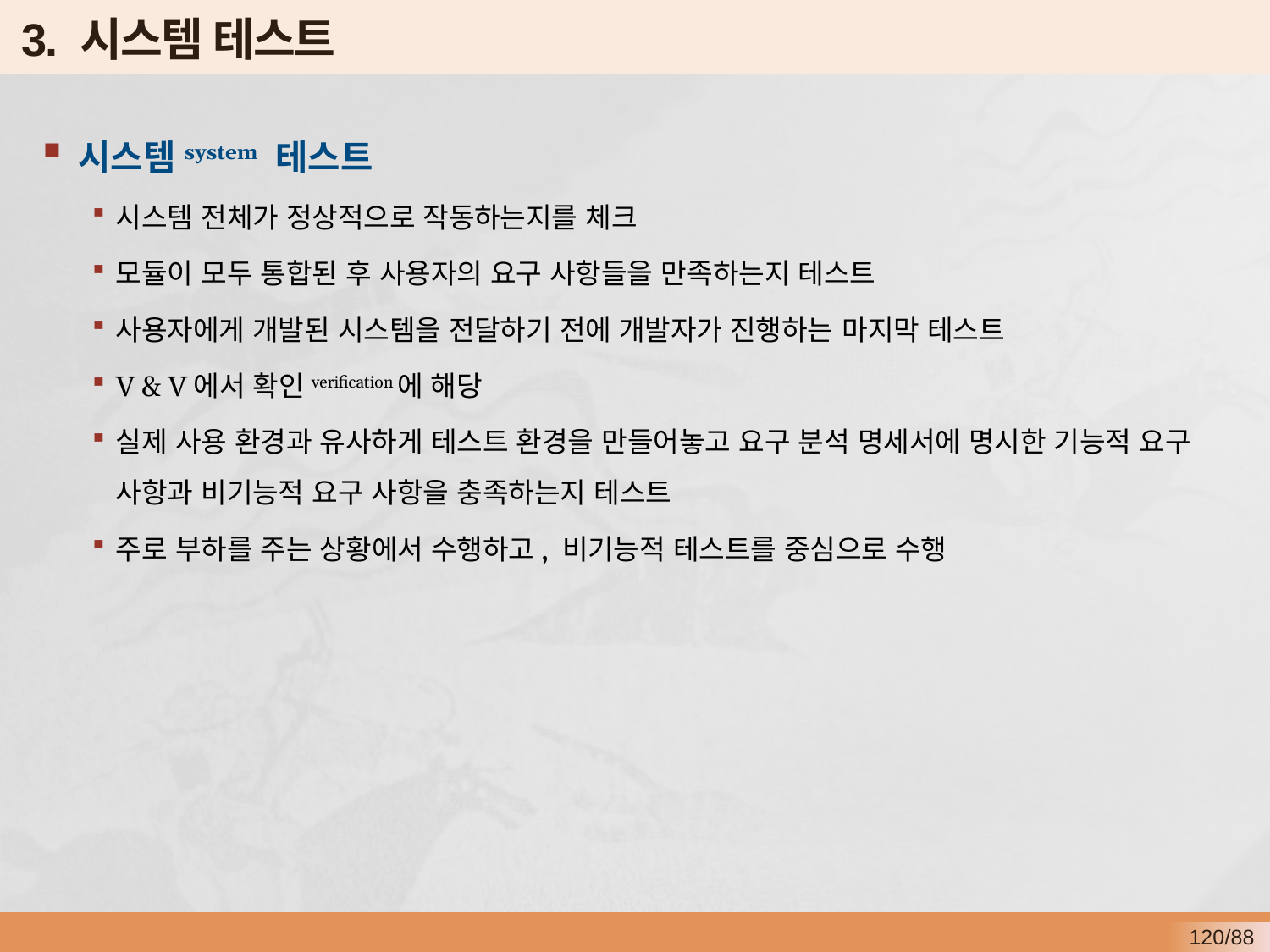

# 3. 시스템 테스트
시스템system 테스트
시스템 전체가 정상적으로 작동하는지를 체크
모듈이 모두 통합된 후 사용자의 요구 사항들을 만족하는지 테스트
사용자에게 개발된 시스템을 전달하기 전에 개발자가 진행하는 마지막 테스트
V & V에서 확인verification에 해당
실제 사용 환경과 유사하게 테스트 환경을 만들어놓고 요구 분석 명세서에 명시한 기능적 요구 사항과 비기능적 요구 사항을 충족하는지 테스트
주로 부하를 주는 상황에서 수행하고, 비기능적 테스트를 중심으로 수행